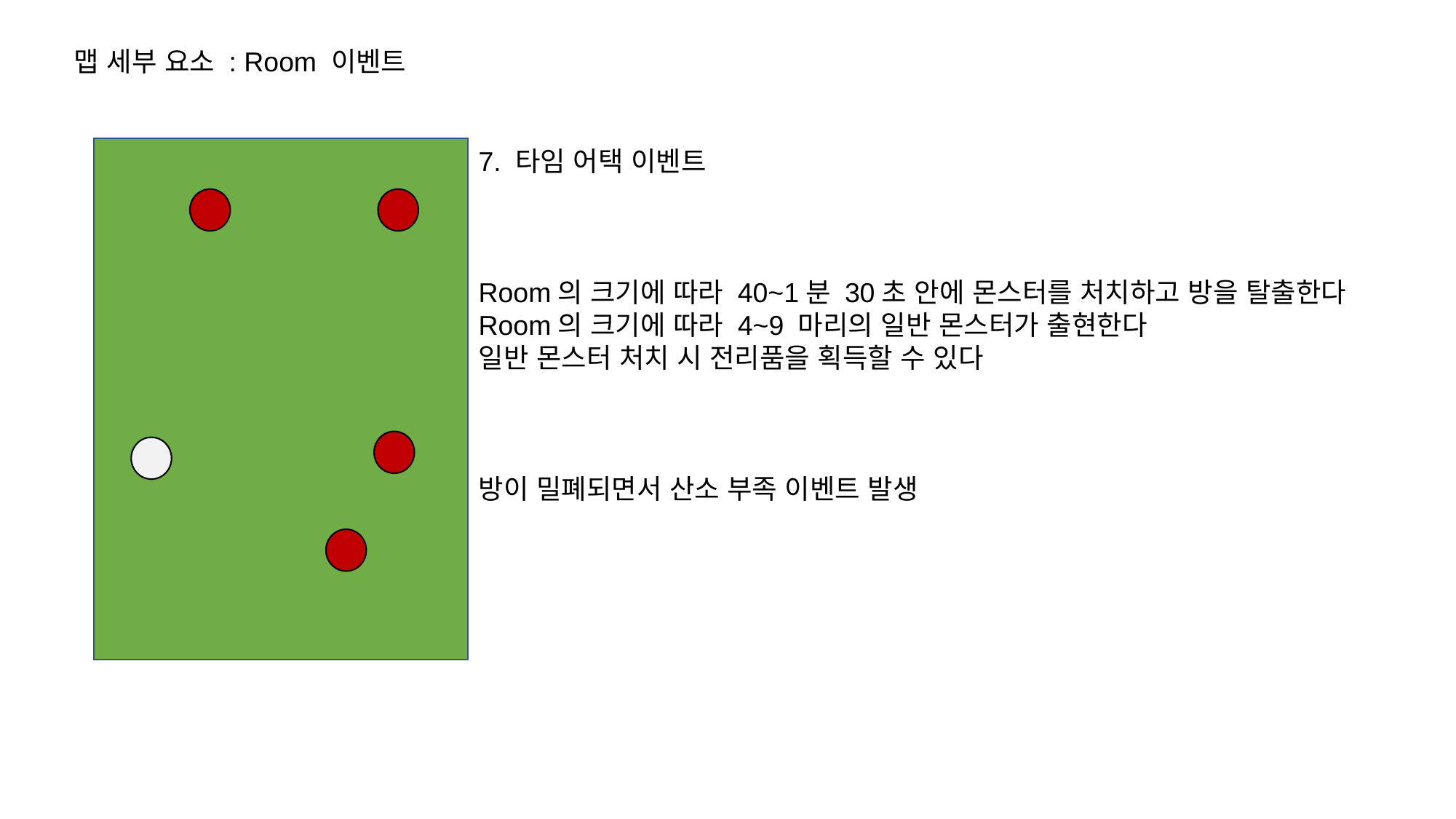

맵 세부 요소 : Room 이벤트

7. 타임 어택 이벤트

Room의 크기에 따라 40~1분 30초 안에 몬스터를 처치하고 방을 탈출한다
Room의 크기에 따라 4~9 마리의 일반 몬스터가 출현한다
일반 몬스터 처치 시 전리품을 획득할 수 있다

방이 밀폐되면서 산소 부족 이벤트 발생